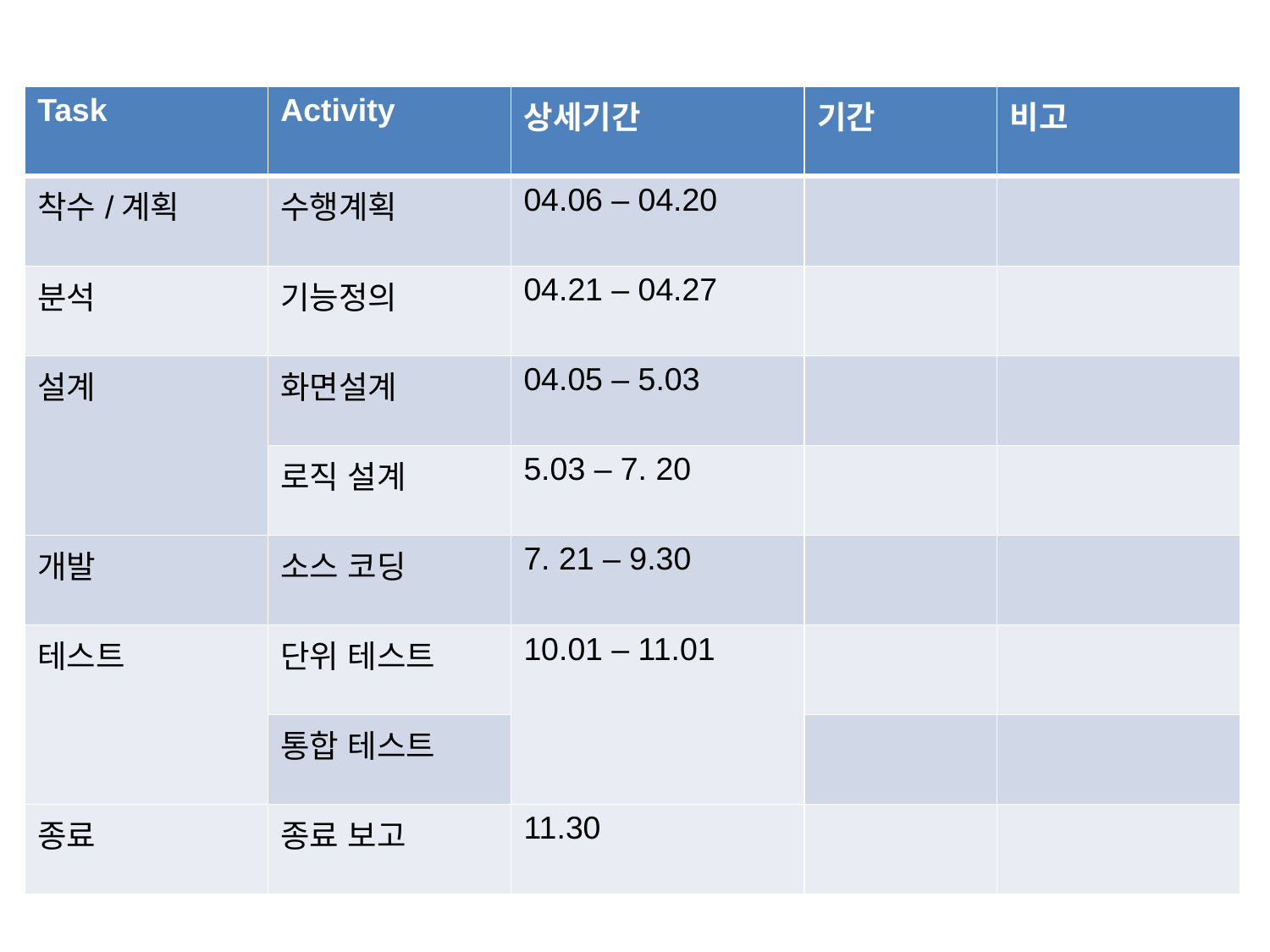

| Task | Activity | 상세기간 | 기간 | 비고 |
| --- | --- | --- | --- | --- |
| 착수/계획 | 수행계획 | 04.06 – 04.20 |  |  |
| 분석 | 기능정의 | 04.21 – 04.27 |  |  |
| 설계 | 화면설계 | 04.05 – 5.03 |  |  |
|  | 로직 설계 | 5.03 – 7. 20 |  |  |
| 개발 | 소스 코딩 | 7. 21 – 9.30 |  |  |
| 테스트 | 단위 테스트 | 10.01 – 11.01 |  |  |
|  | 통합 테스트 |  |  |  |
| 종료 | 종료 보고 | 11.30 |  |  |